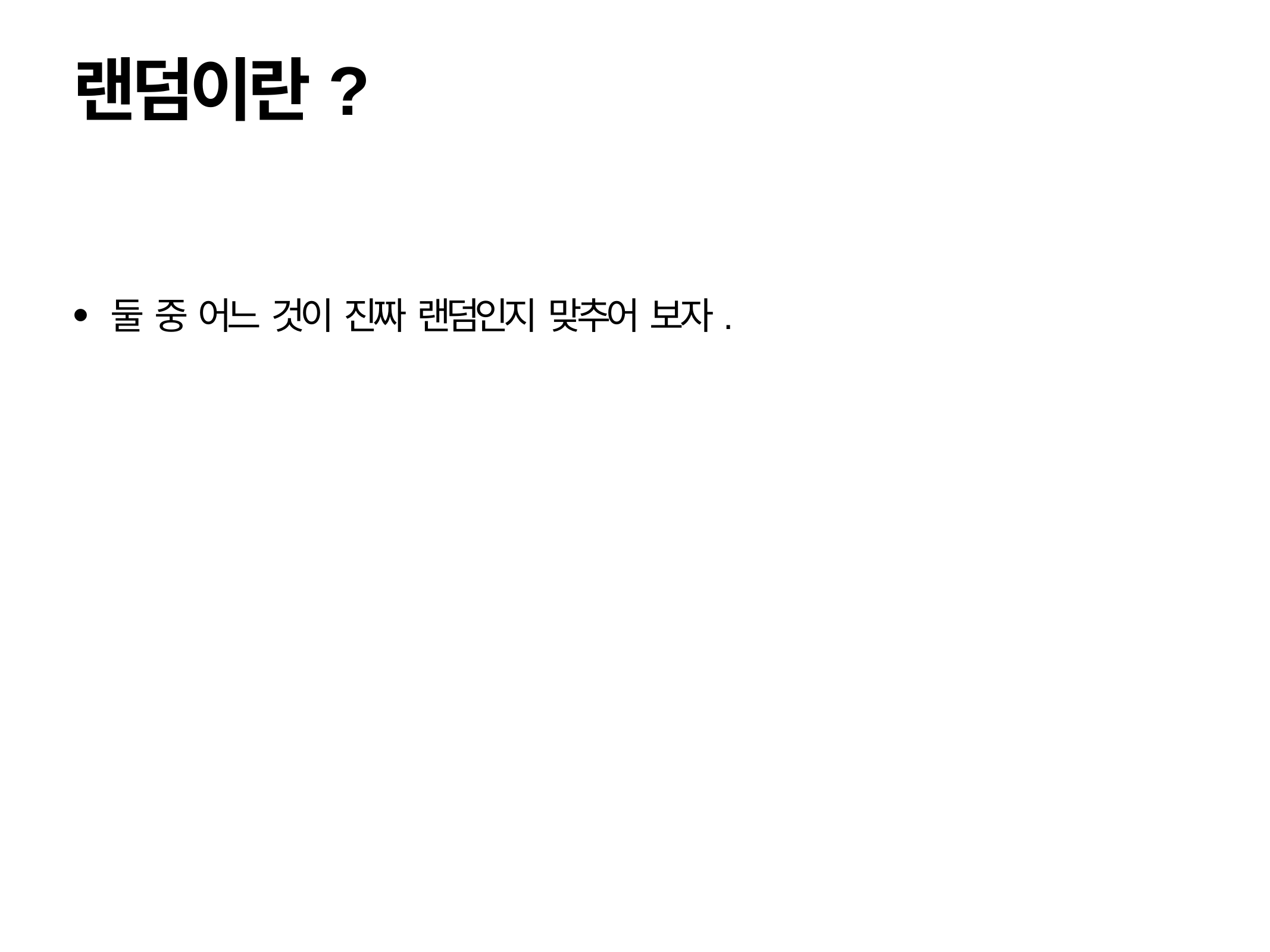

# 랜덤이란?
둘 중 어느 것이 진짜 랜덤인지 맞추어 보자.